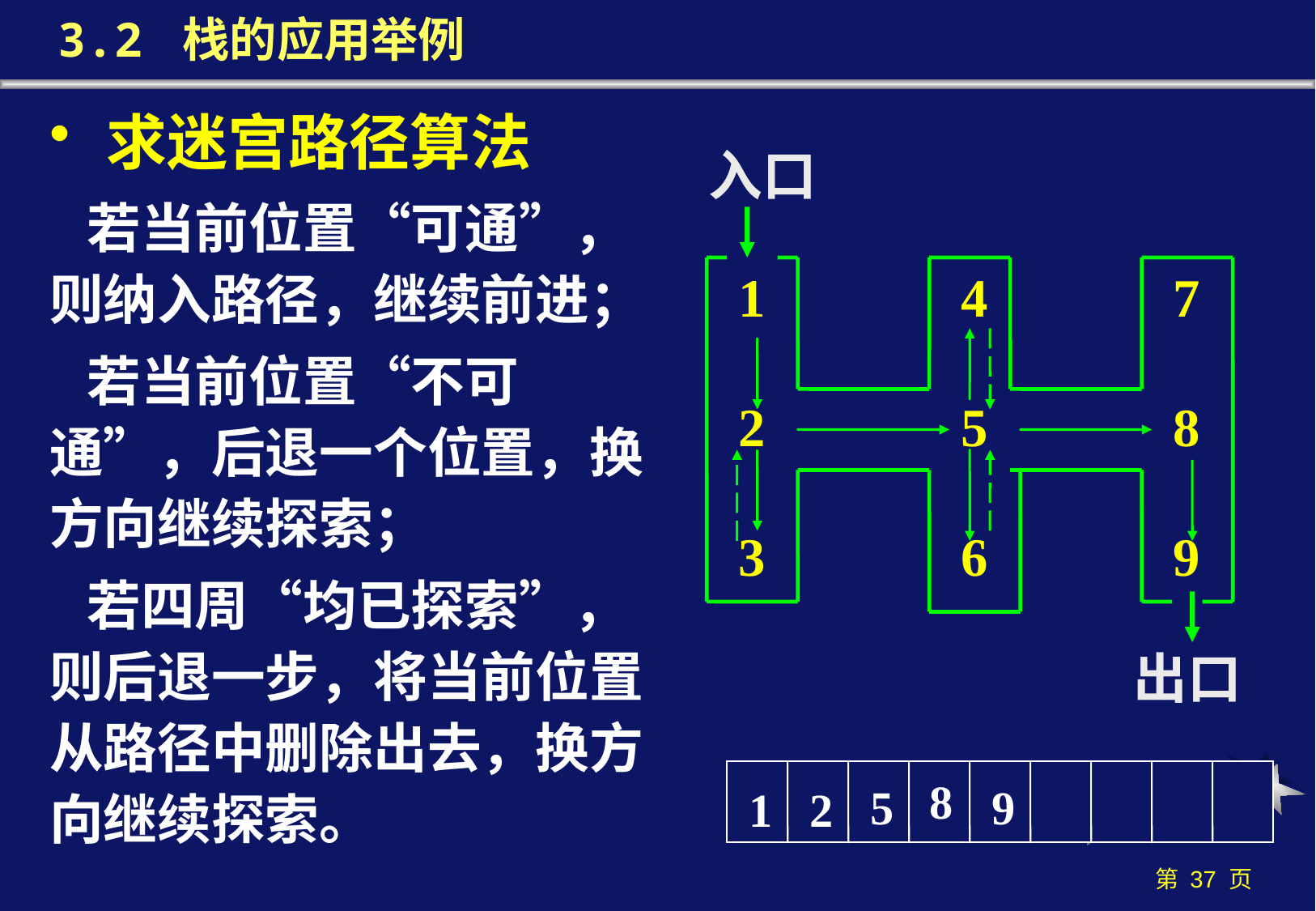

3.2 栈的应用举例
 求迷宫路径算法
  若当前位置“可通”，则纳入路径，继续前进；
  若当前位置“不可通”，后退一个位置，换方向继续探索；
  若四周“均已探索”，则后退一步，将当前位置从路径中删除出去，换方向继续探索。
入口

1

2

3

4

5

6

7

8

9

出口

3

8

5
6

9
1
2
3
4